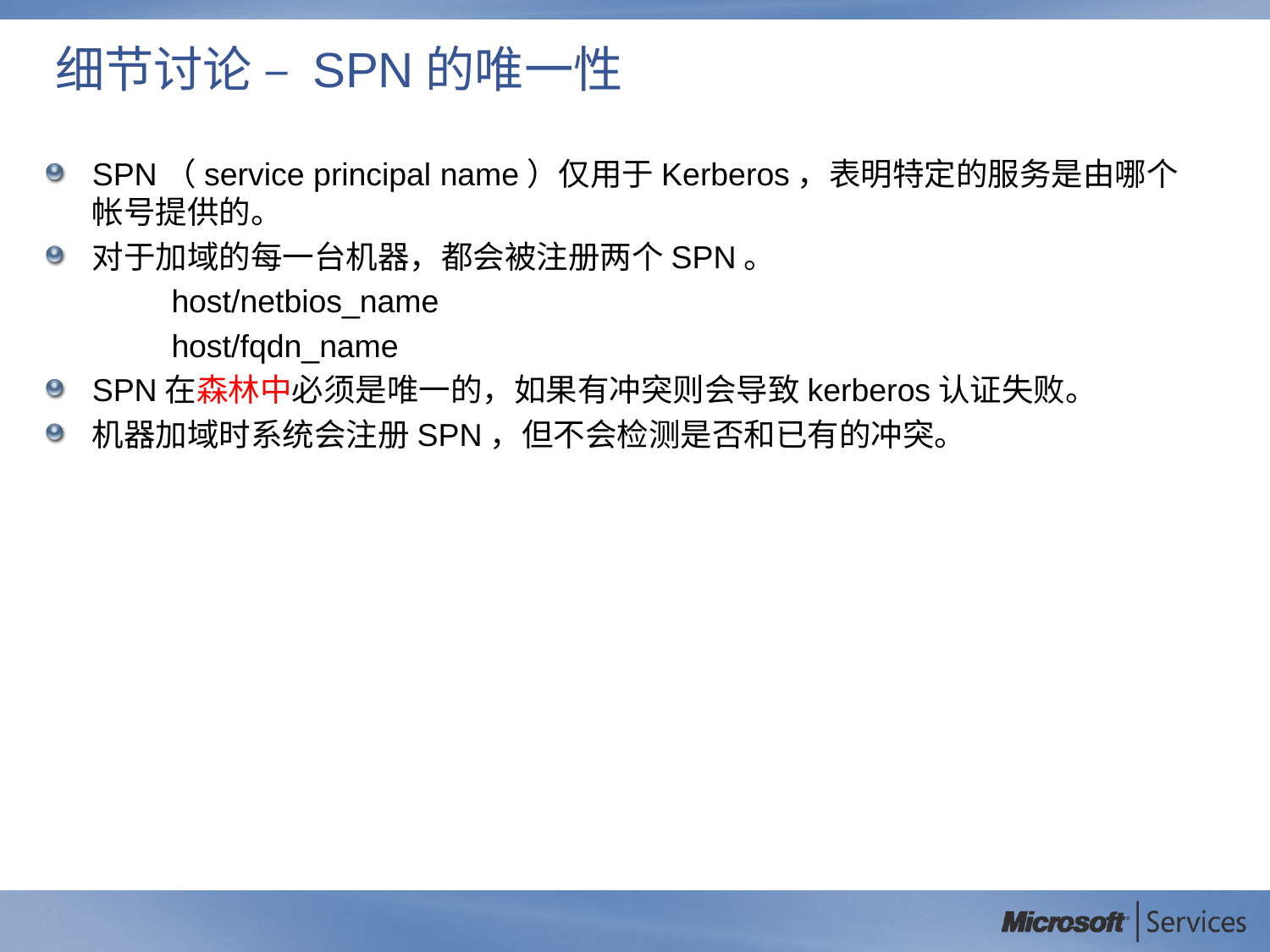

# 细节讨论 – SPN的唯一性
SPN（service principal name）仅用于Kerberos，表明特定的服务是由哪个帐号提供的。
对于加域的每一台机器，都会被注册两个SPN。
	host/netbios_name
	host/fqdn_name
SPN在森林中必须是唯一的，如果有冲突则会导致kerberos认证失败。
机器加域时系统会注册SPN，但不会检测是否和已有的冲突。